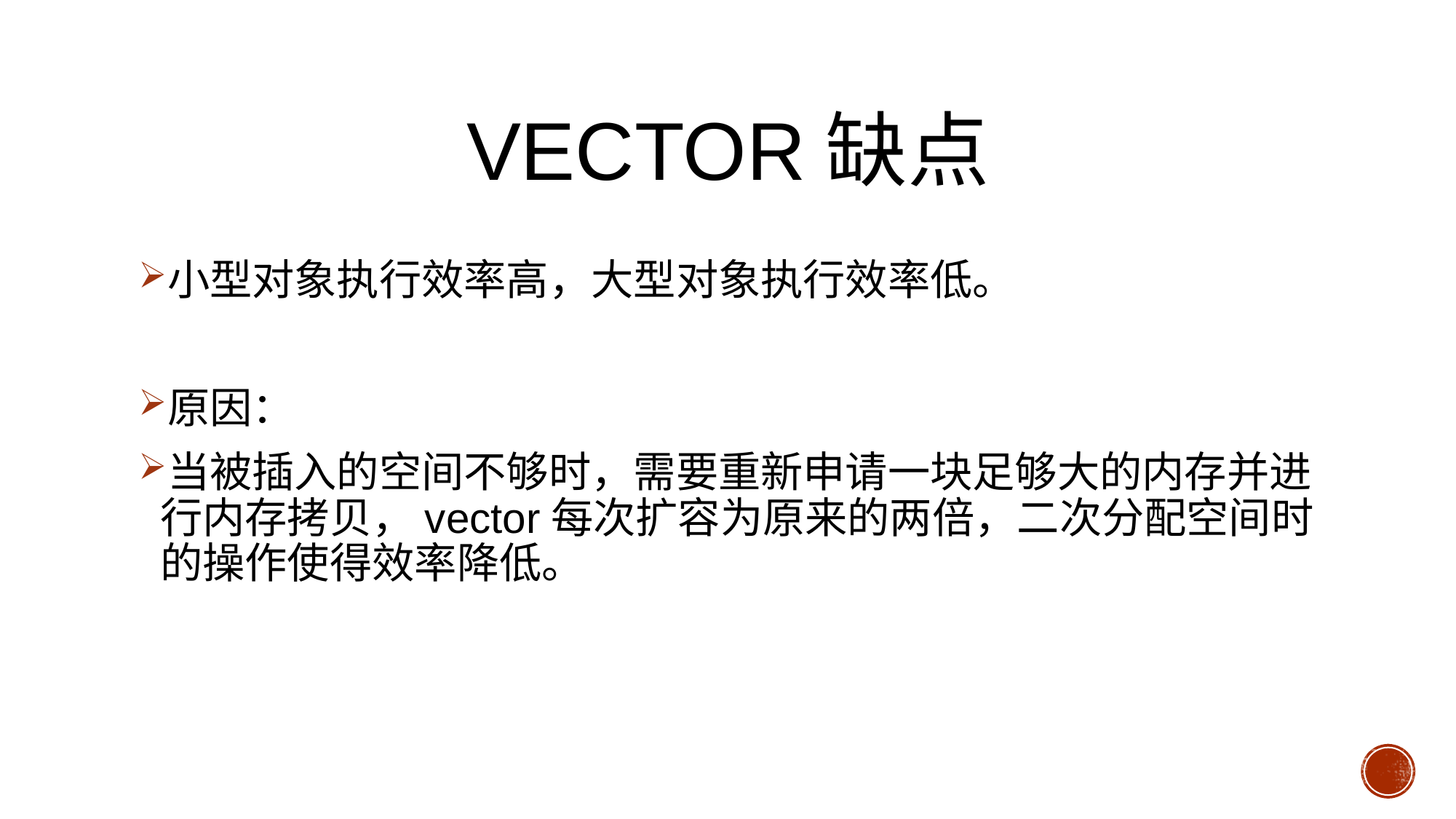

# Vector缺点
小型对象执行效率高，大型对象执行效率低。

原因：
当被插入的空间不够时，需要重新申请一块足够大的内存并进行内存拷贝，vector每次扩容为原来的两倍，二次分配空间时的操作使得效率降低。